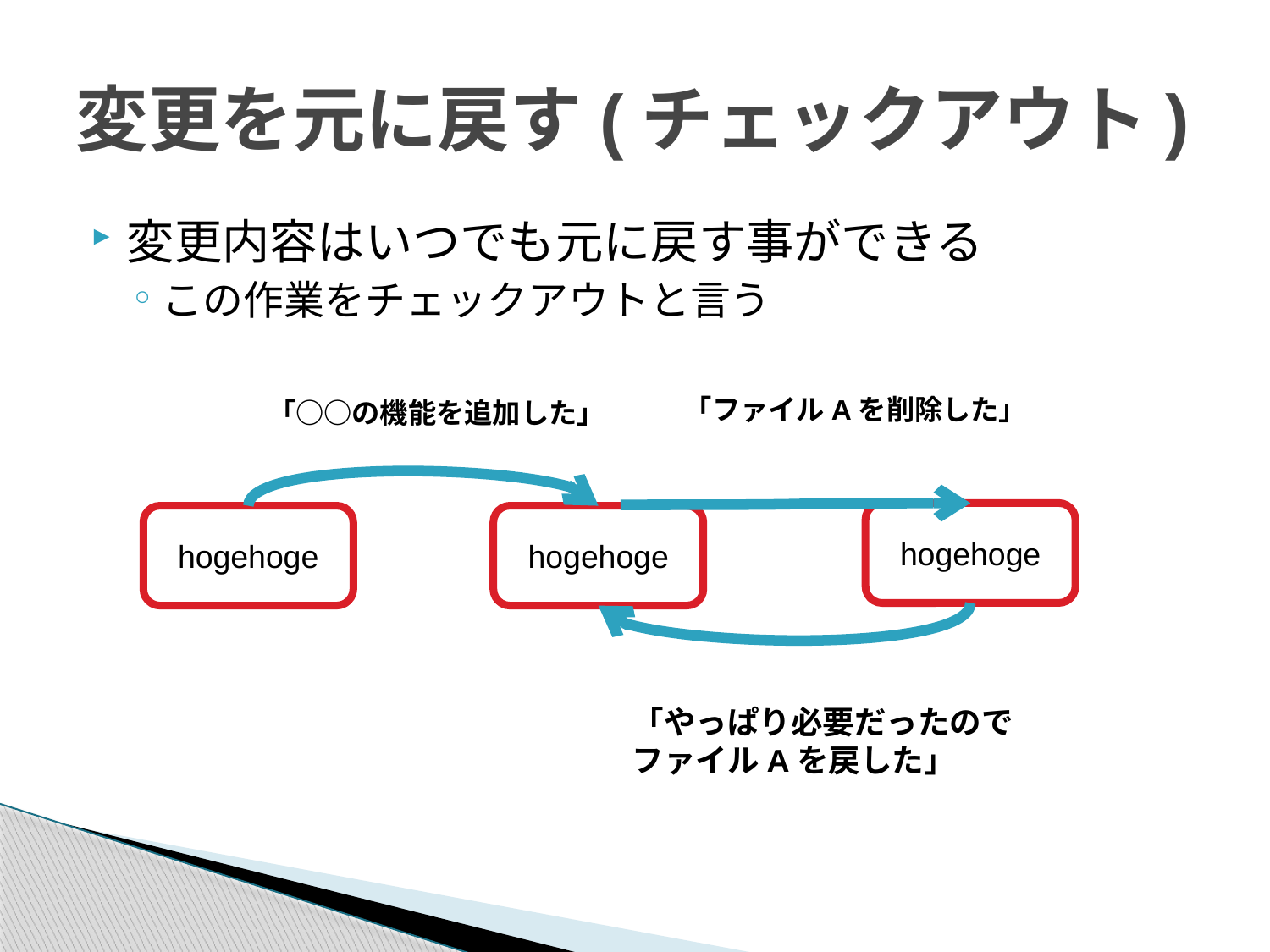

# 変更を元に戻す(チェックアウト)
変更内容はいつでも元に戻す事ができる
この作業をチェックアウトと言う
「ファイルAを削除した」
「○○の機能を追加した」
hogehoge
hogehoge
hogehoge
「やっぱり必要だったので
ファイルAを戻した」